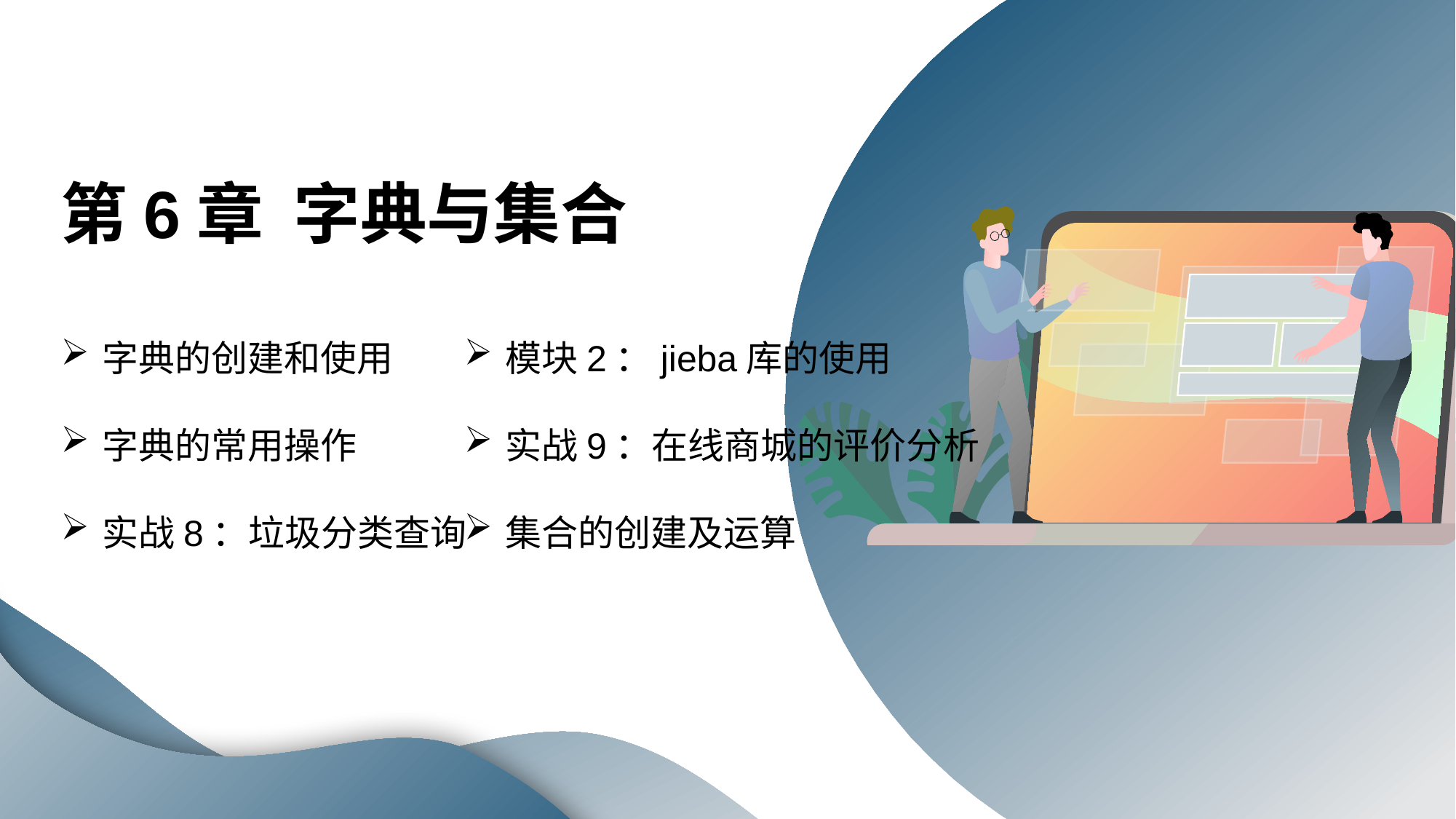

第6章  字典与集合
字典的创建和使用
字典的常用操作
实战8：垃圾分类查询
模块2：jieba库的使用
实战9：在线商城的评价分析
集合的创建及运算